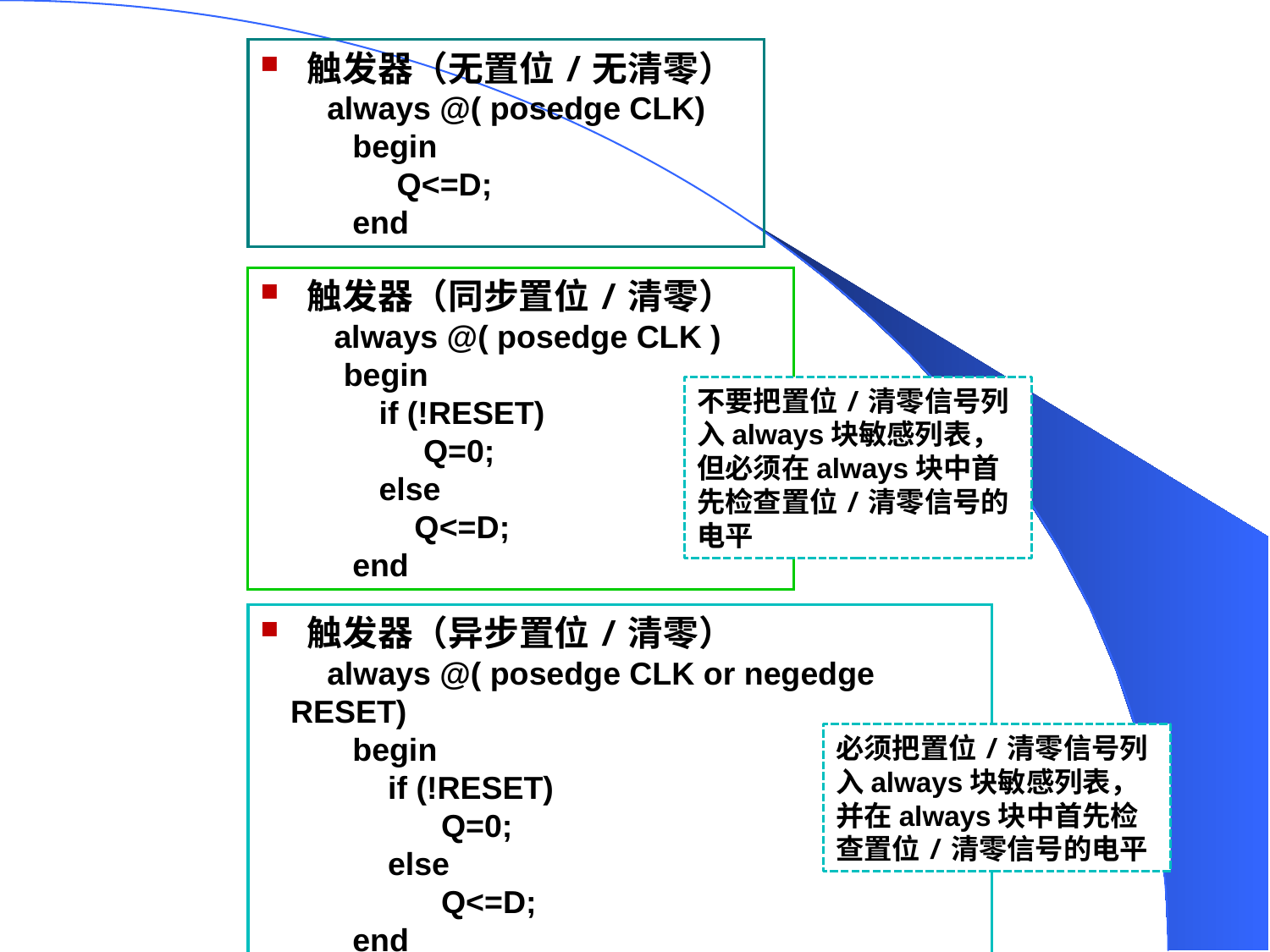

触发器（无置位/无清零）
    always @( posedge CLK)
       begin
            Q<=D;
       end
 触发器（同步置位/清零）
     always @( posedge CLK )
      begin
          if (!RESET)
               Q=0;
          else
              Q<=D;
       end
不要把置位/清零信号列入always块敏感列表，但必须在always块中首先检查置位/清零信号的电平
 触发器（异步置位/清零）
    always @( posedge CLK or negedge RESET)
       begin
           if (!RESET)
                 Q=0;
           else
                 Q<=D;
       end
必须把置位/清零信号列入always块敏感列表，并在always块中首先检查置位/清零信号的电平